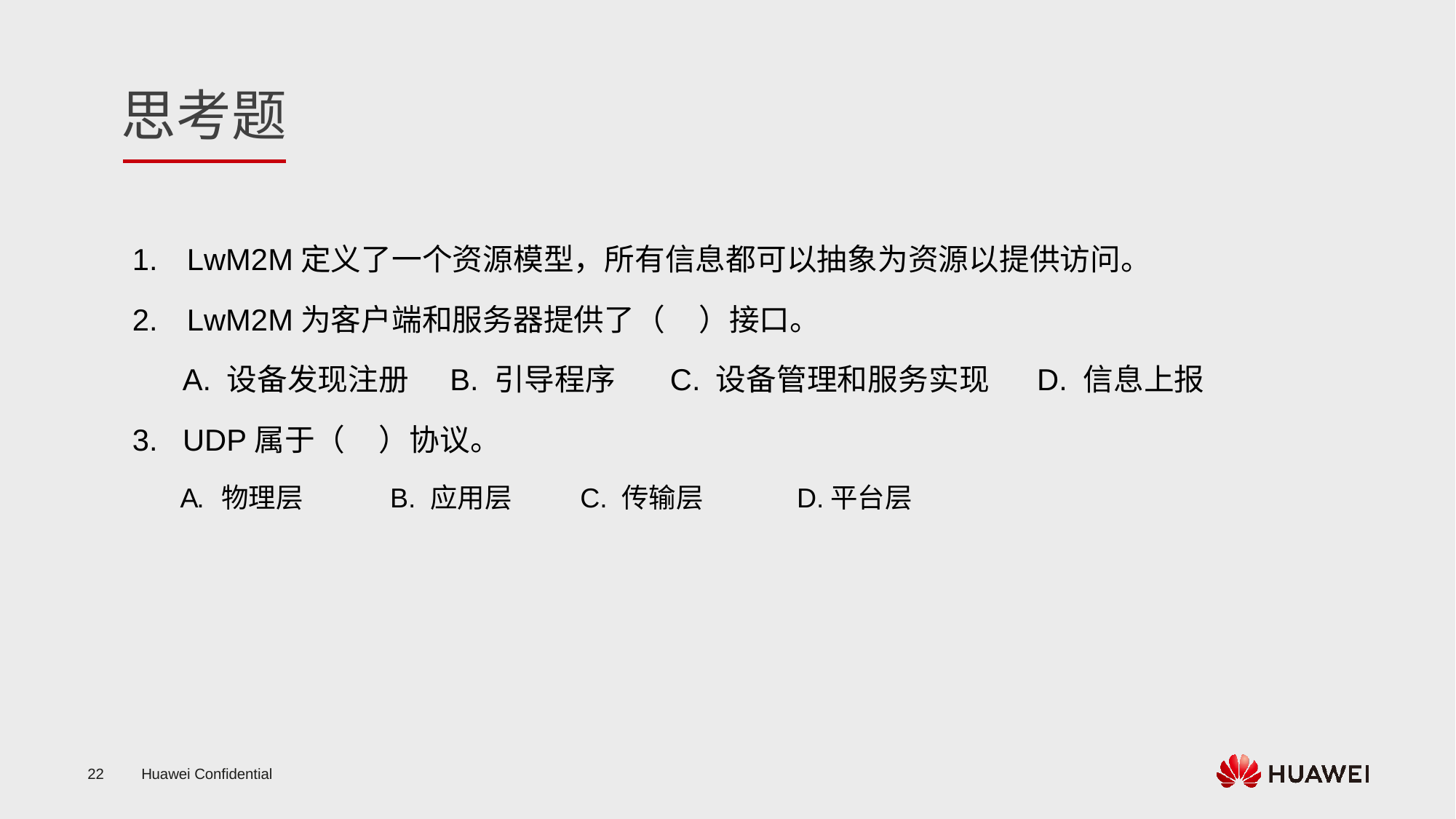

LwM2M定义了一个资源模型，所有信息都可以抽象为资源以提供访问。
LwM2M为客户端和服务器提供了（     ）接口。
      A. 设备发现注册     B. 引导程序       C. 设备管理和服务实现      D. 信息上报
3.   UDP属于（     ）协议。
物理层             B. 应用层          C. 传输层              D.平台层